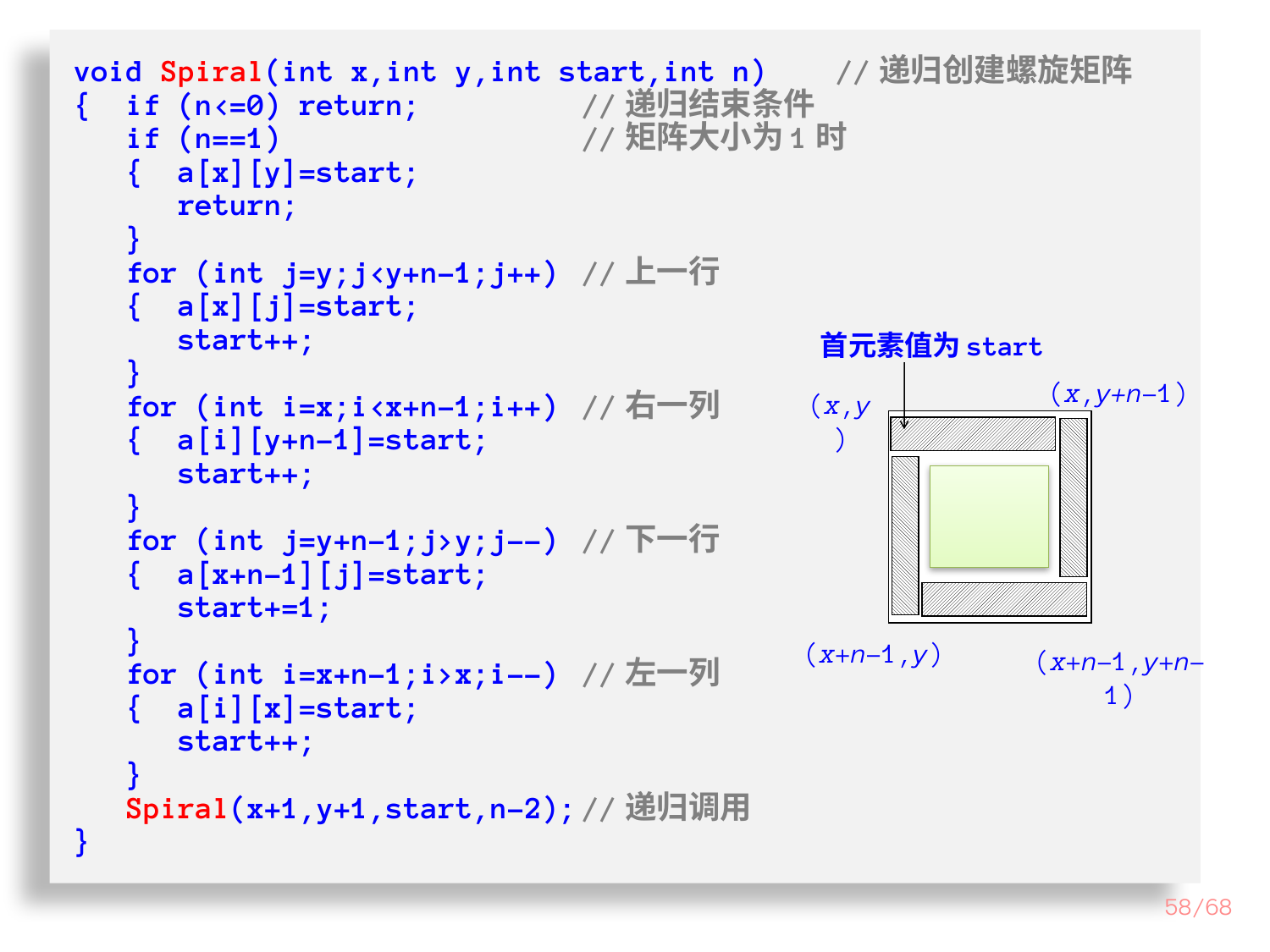

void Spiral(int x,int y,int start,int n)	//递归创建螺旋矩阵
{  if (n<=0) return;		//递归结束条件
   if (n==1)			//矩阵大小为1时
   {  a[x][y]=start;
      return;
   }
   for (int j=y;j<y+n-1;j++)	//上一行
   {  a[x][j]=start;
      start++;
   }
   for (int i=x;i<x+n-1;i++)	//右一列
   {  a[i][y+n-1]=start;
      start++;
   }
   for (int j=y+n-1;j>y;j--)	//下一行
   {  a[x+n-1][j]=start;
      start+=1;
   }
   for (int i=x+n-1;i>x;i--)	//左一列
   {  a[i][x]=start;
      start++;
   }
   Spiral(x+1,y+1,start,n-2);	//递归调用
}
首元素值为start

(x,y+n-1)
(x,y)

(x+n-1,y)
(x+n-1,y+n-1)
58/68